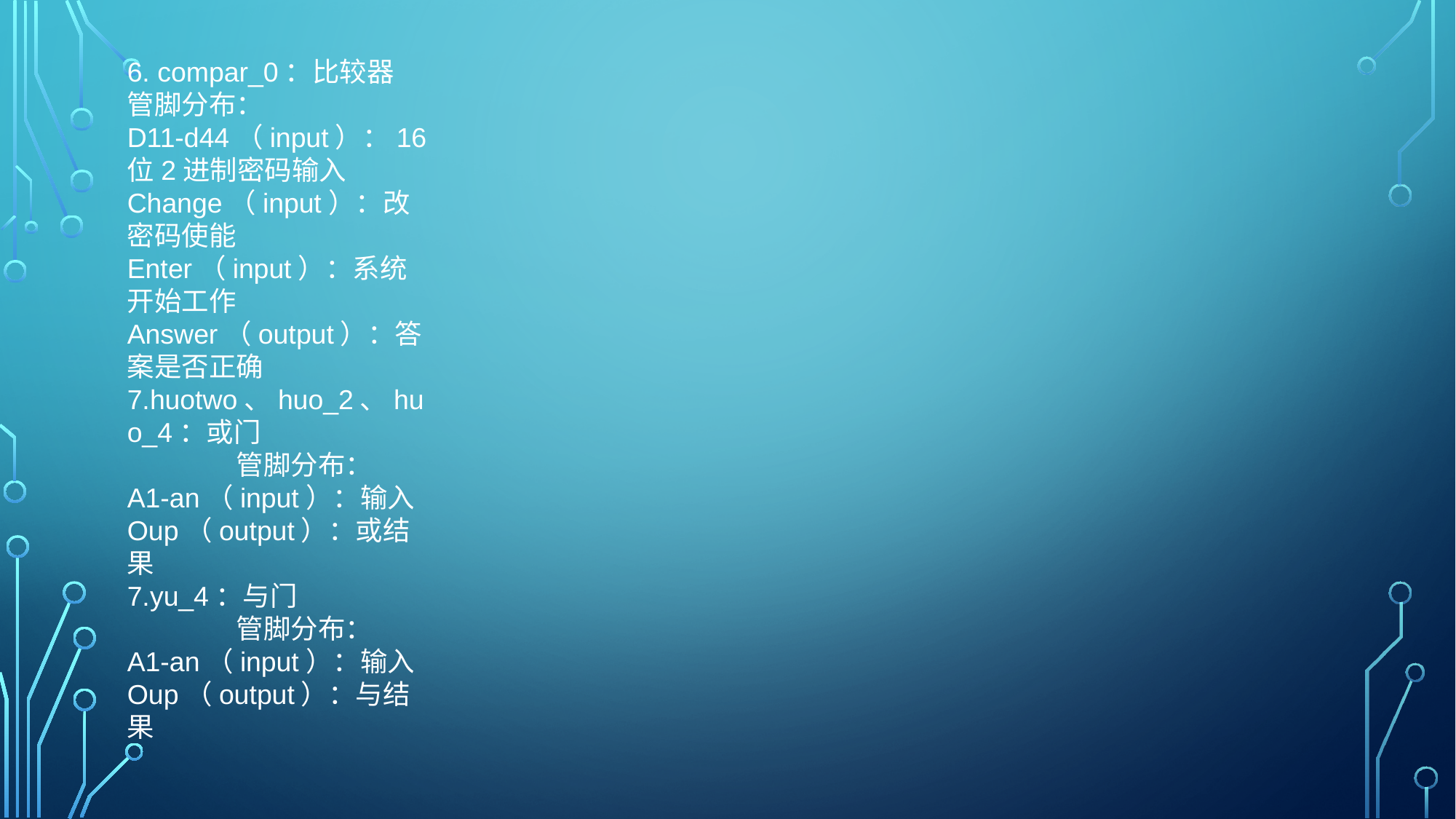

6. compar_0：比较器
管脚分布：
D11-d44（input）：16位2进制密码输入
Change（input）：改密码使能
Enter（input）：系统开始工作
Answer（output）：答案是否正确
7.huotwo、huo_2、huo_4：或门
	管脚分布：
A1-an（input）：输入
Oup（output）：或结果
7.yu_4：与门
	管脚分布：
A1-an（input）：输入
Oup（output）：与结果